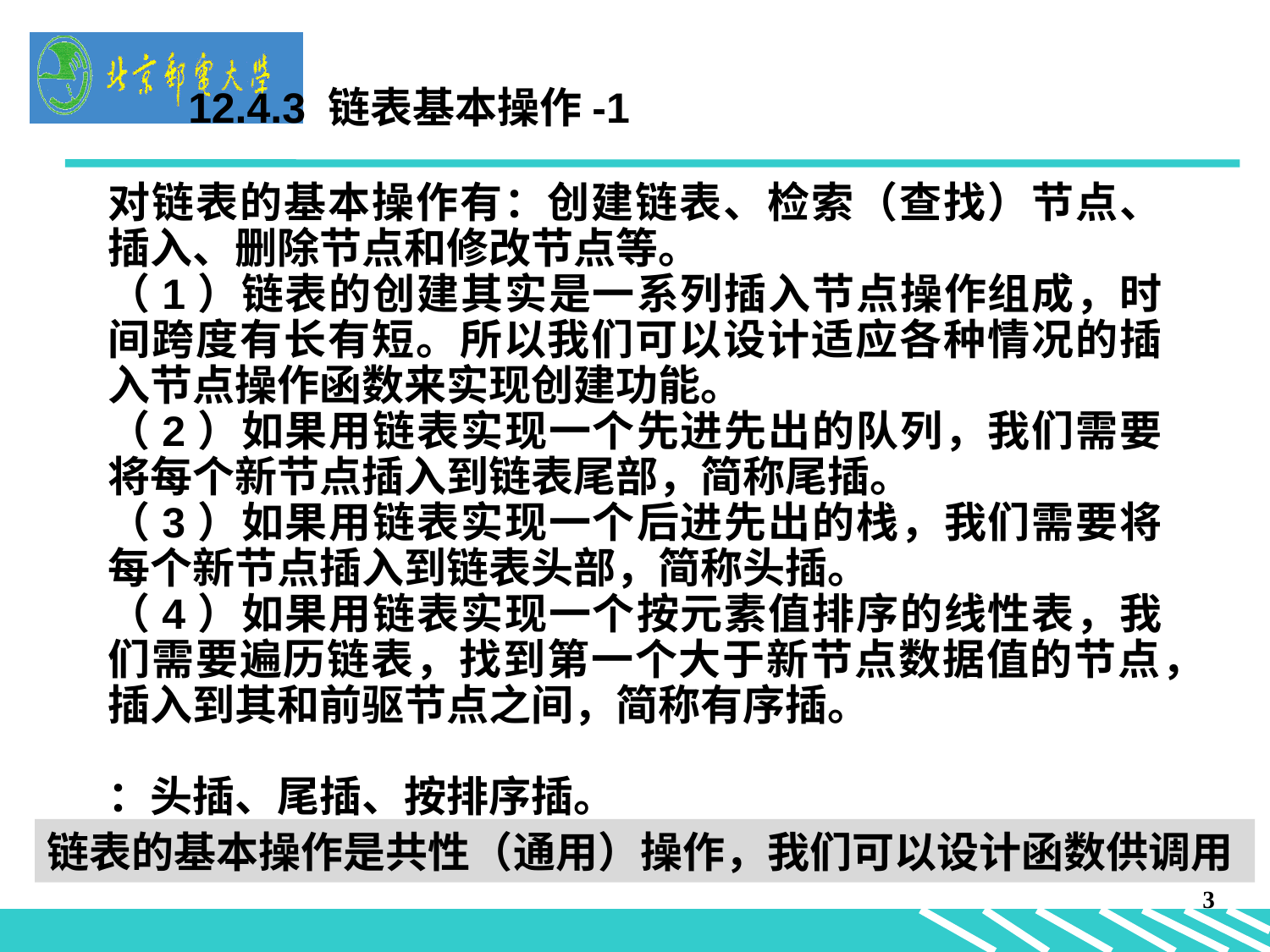

12.4.3 链表基本操作-1
对链表的基本操作有：创建链表、检索（查找）节点、插入、删除节点和修改节点等。
（1）链表的创建其实是一系列插入节点操作组成，时间跨度有长有短。所以我们可以设计适应各种情况的插入节点操作函数来实现创建功能。
（2）如果用链表实现一个先进先出的队列，我们需要将每个新节点插入到链表尾部，简称尾插。
（3）如果用链表实现一个后进先出的栈，我们需要将每个新节点插入到链表头部，简称头插。
（4）如果用链表实现一个按元素值排序的线性表，我们需要遍历链表，找到第一个大于新节点数据值的节点，插入到其和前驱节点之间，简称有序插。

：头插、尾插、按排序插。

链表的基本操作是共性（通用）操作，我们可以设计函数供调用
3